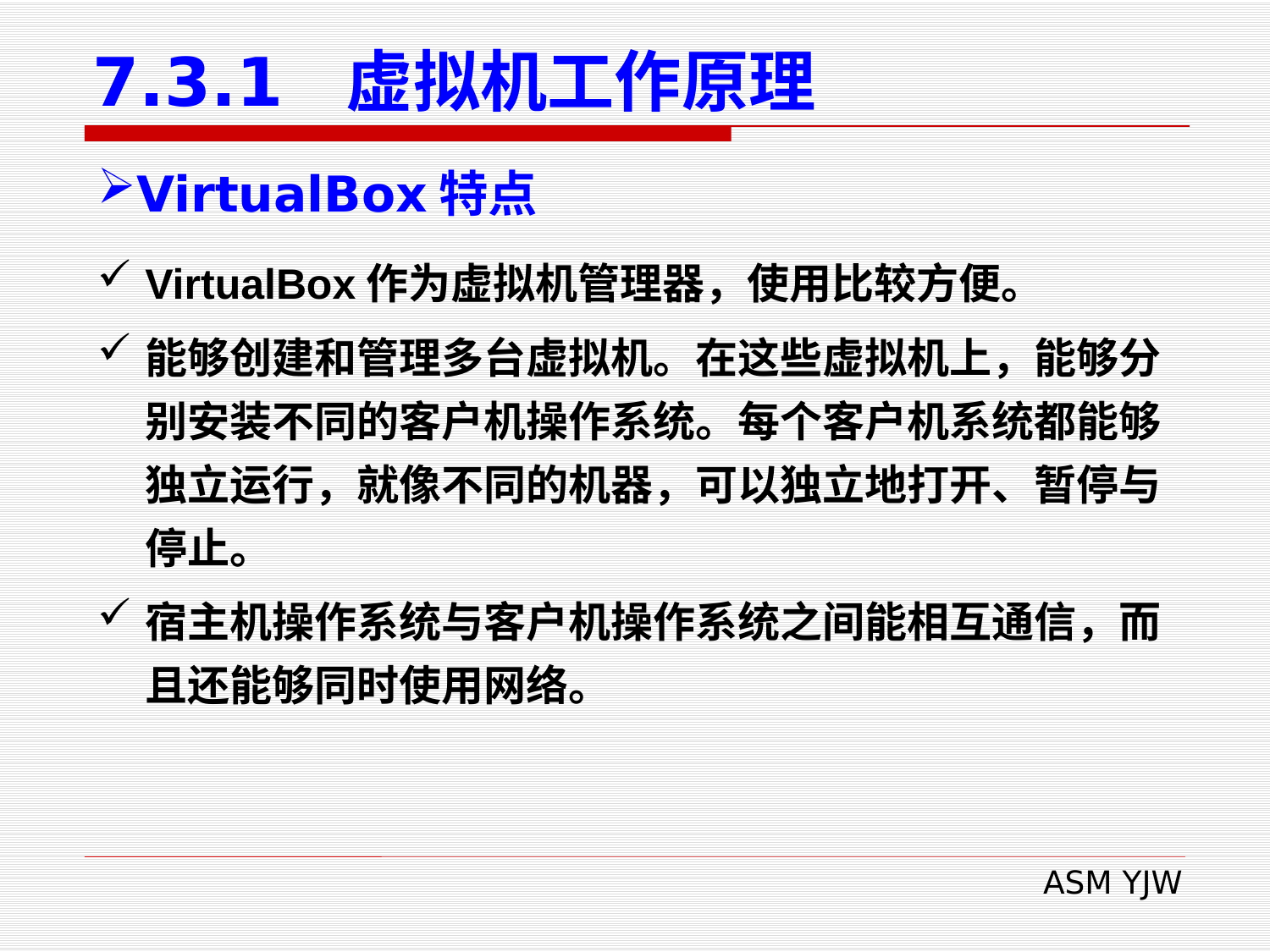

# 7.3.1  虚拟机工作原理
VirtualBox特点

VirtualBox作为虚拟机管理器，使用比较方便。
能够创建和管理多台虚拟机。在这些虚拟机上，能够分别安装不同的客户机操作系统。每个客户机系统都能够独立运行，就像不同的机器，可以独立地打开、暂停与停止。
宿主机操作系统与客户机操作系统之间能相互通信，而且还能够同时使用网络。